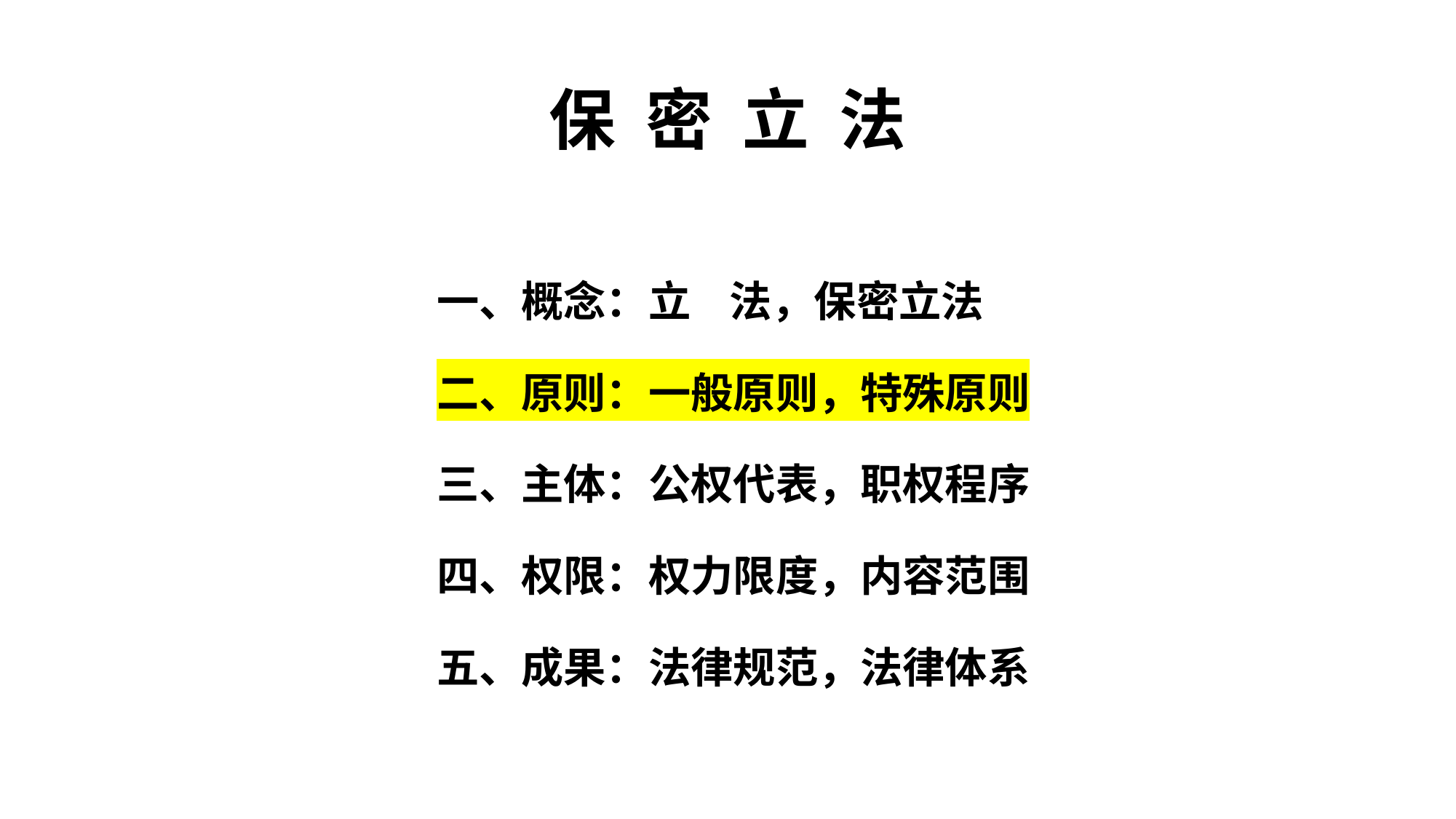

# 保  密  立  法
一、概念：立    法，保密立法
二、原则：一般原则，特殊原则
三、主体：公权代表，职权程序
四、权限：权力限度，内容范围
五、成果：法律规范，法律体系